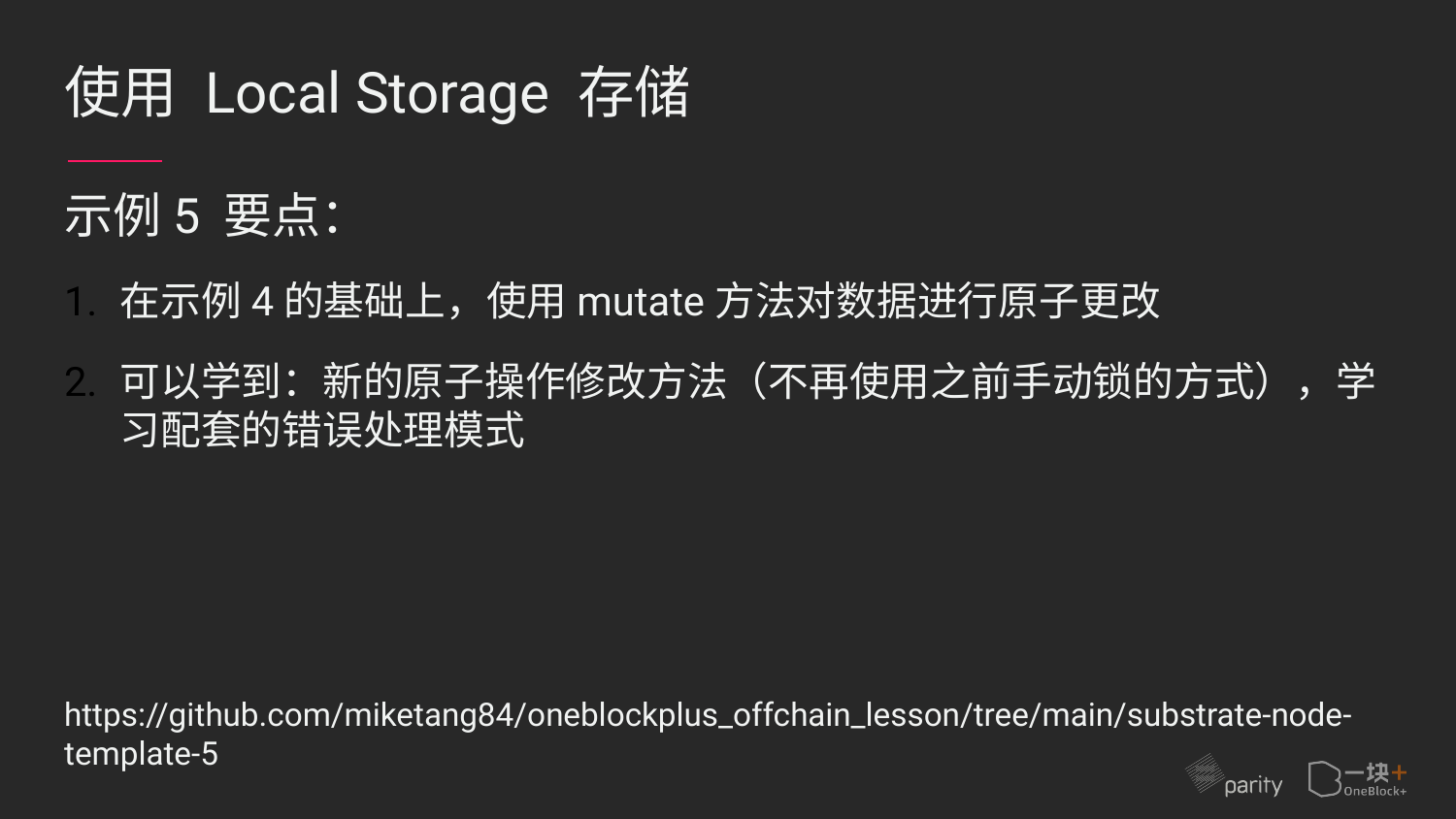

# 使用 Local Storage 存储
示例5 要点：
在示例4的基础上，使用mutate方法对数据进行原子更改
可以学到：新的原子操作修改方法（不再使用之前手动锁的方式），学习配套的错误处理模式

https://github.com/miketang84/oneblockplus_offchain_lesson/tree/main/substrate-node-template-5